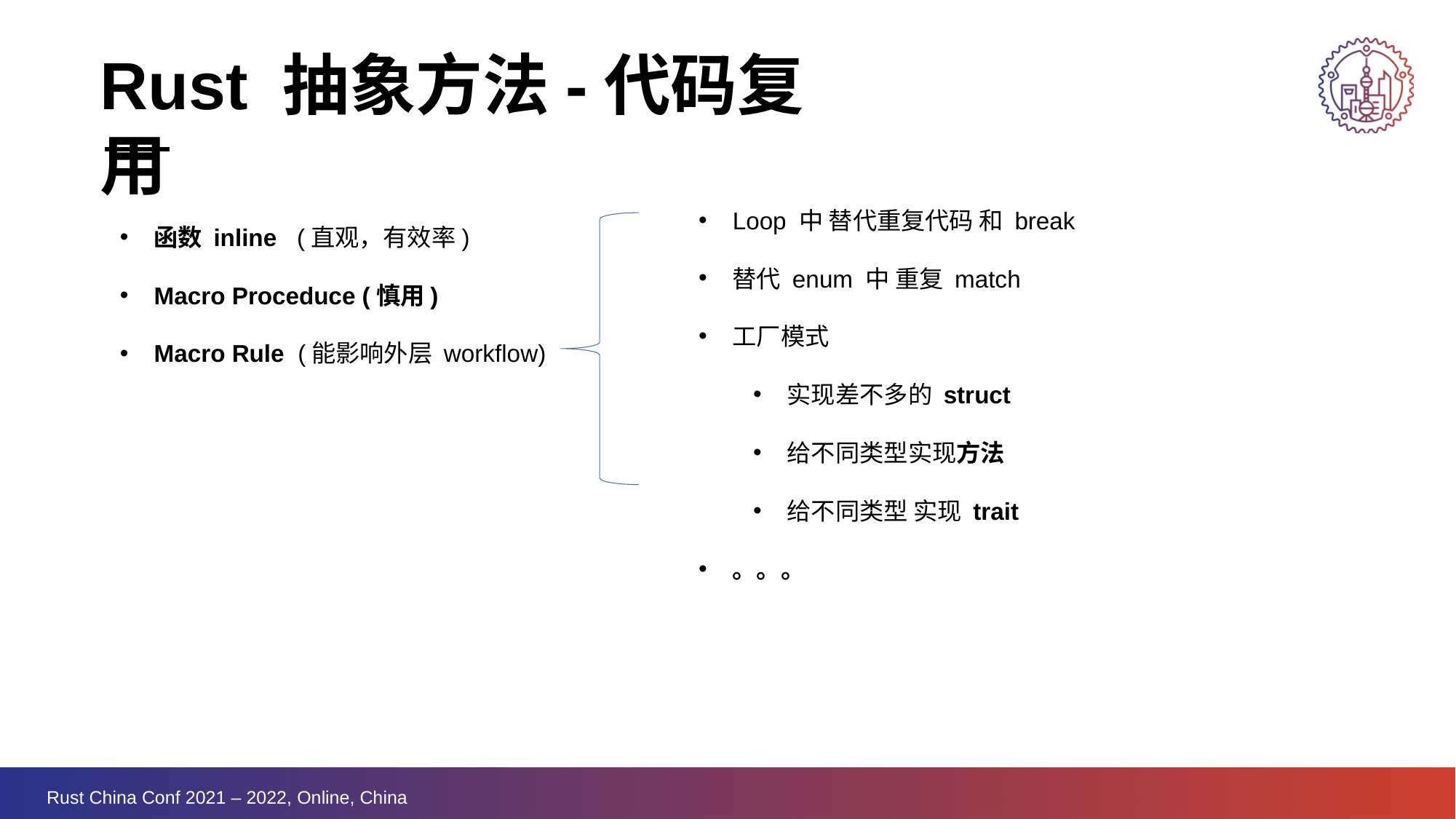

Rust 抽象方法-代码复用
Loop 中 替代重复代码 和 break
替代 enum 中 重复 match
工厂模式
实现差不多的 struct
给不同类型实现方法
给不同类型 实现 trait
。。。
函数 inline   (直观，有效率)
Macro Proceduce (慎用)
Macro Rule  (能影响外层 workflow)